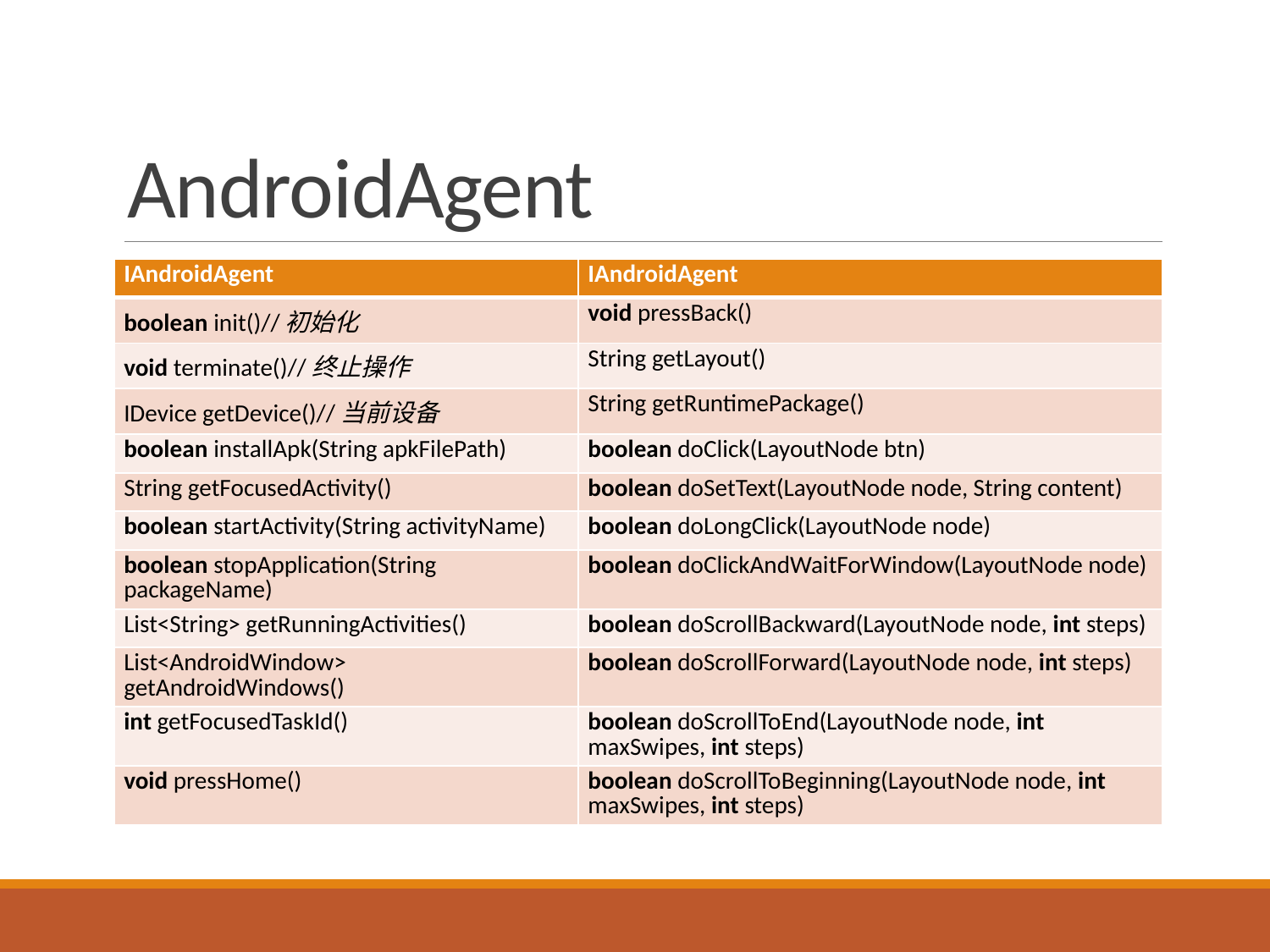

# AndroidAgent
| IAndroidAgent | IAndroidAgent |
| --- | --- |
| boolean init()//初始化 | void pressBack() |
| void terminate()//终止操作 | String getLayout() |
| IDevice getDevice()//当前设备 | String getRuntimePackage() |
| boolean installApk(String apkFilePath) | boolean doClick(LayoutNode btn) |
| String getFocusedActivity() | boolean doSetText(LayoutNode node, String content) |
| boolean startActivity(String activityName) | boolean doLongClick(LayoutNode node) |
| boolean stopApplication(String packageName) | boolean doClickAndWaitForWindow(LayoutNode node) |
| List<String> getRunningActivities() | boolean doScrollBackward(LayoutNode node, int steps) |
| List<AndroidWindow> getAndroidWindows() | boolean doScrollForward(LayoutNode node, int steps) |
| int getFocusedTaskId() | boolean doScrollToEnd(LayoutNode node, int maxSwipes, int steps) |
| void pressHome() | boolean doScrollToBeginning(LayoutNode node, int maxSwipes, int steps) |